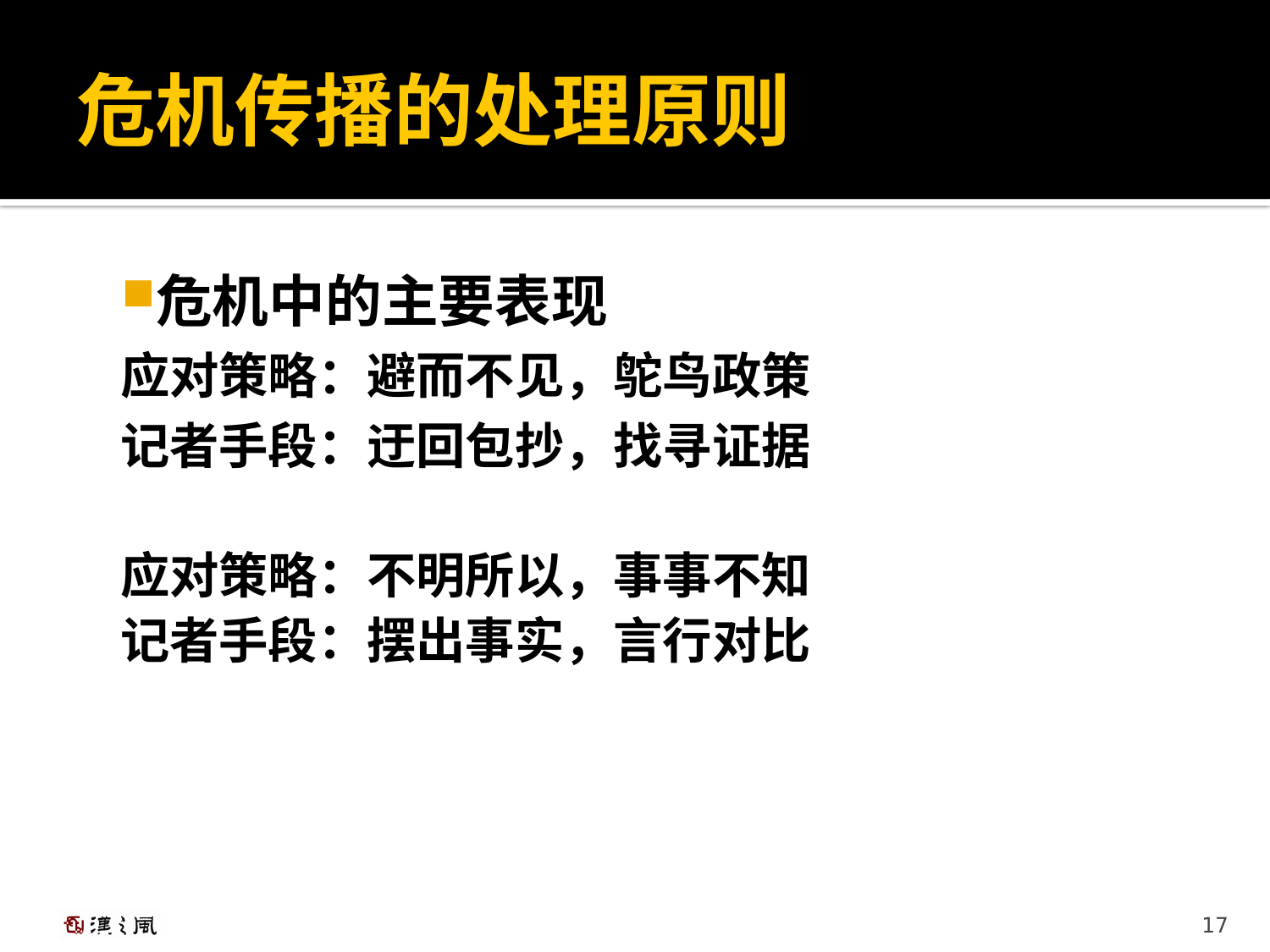

# 危机传播的处理原则
危机中的主要表现
应对策略：避而不见，鸵鸟政策
记者手段：迂回包抄，找寻证据

应对策略：不明所以，事事不知
记者手段：摆出事实，言行对比

17